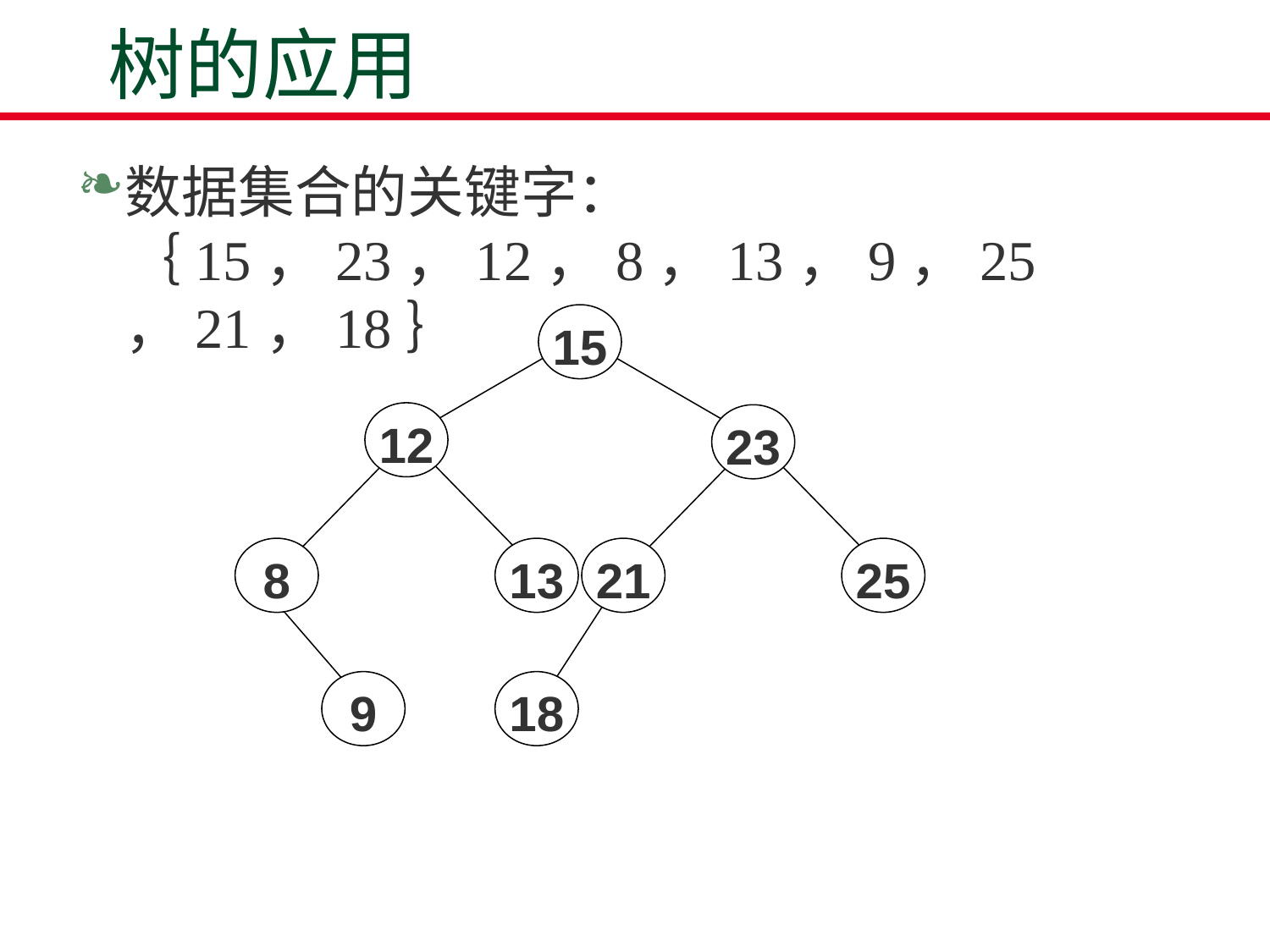

# 树的应用
数据集合的关键字：｛15，23，12，8，13，9，25，21，18｝
15

12

23

8

13

21

25

18

9